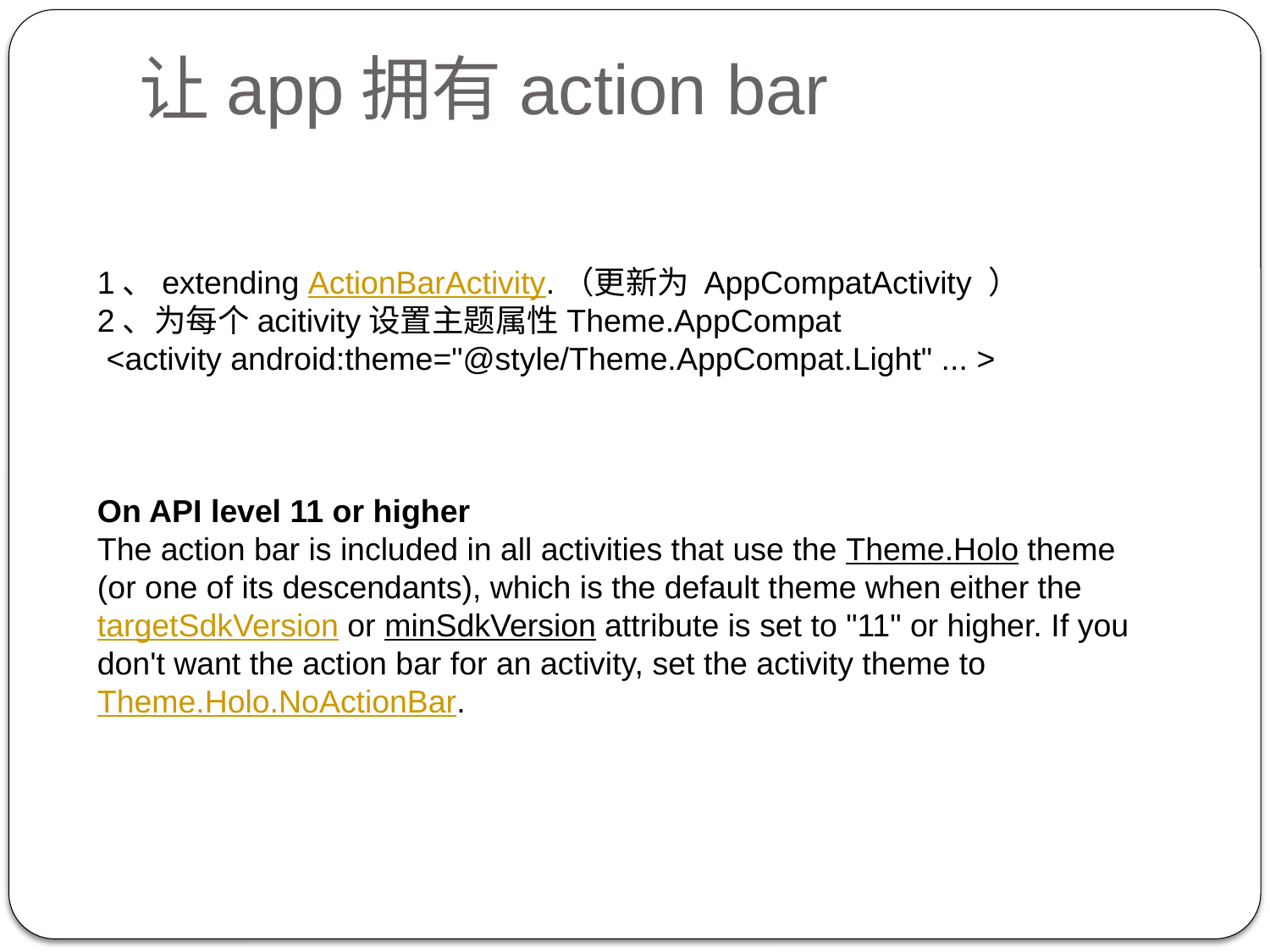

让app拥有action bar
1、extending ActionBarActivity.（更新为 AppCompatActivity ）
2、为每个acitivity设置主题属性Theme.AppCompat
 <activity android:theme="@style/Theme.AppCompat.Light" ... >

On API level 11 or higher
The action bar is included in all activities that use the Theme.Holo theme (or one of its descendants), which is the default theme when either the targetSdkVersion or minSdkVersion attribute is set to "11" or higher. If you don't want the action bar for an activity, set the activity theme to Theme.Holo.NoActionBar.